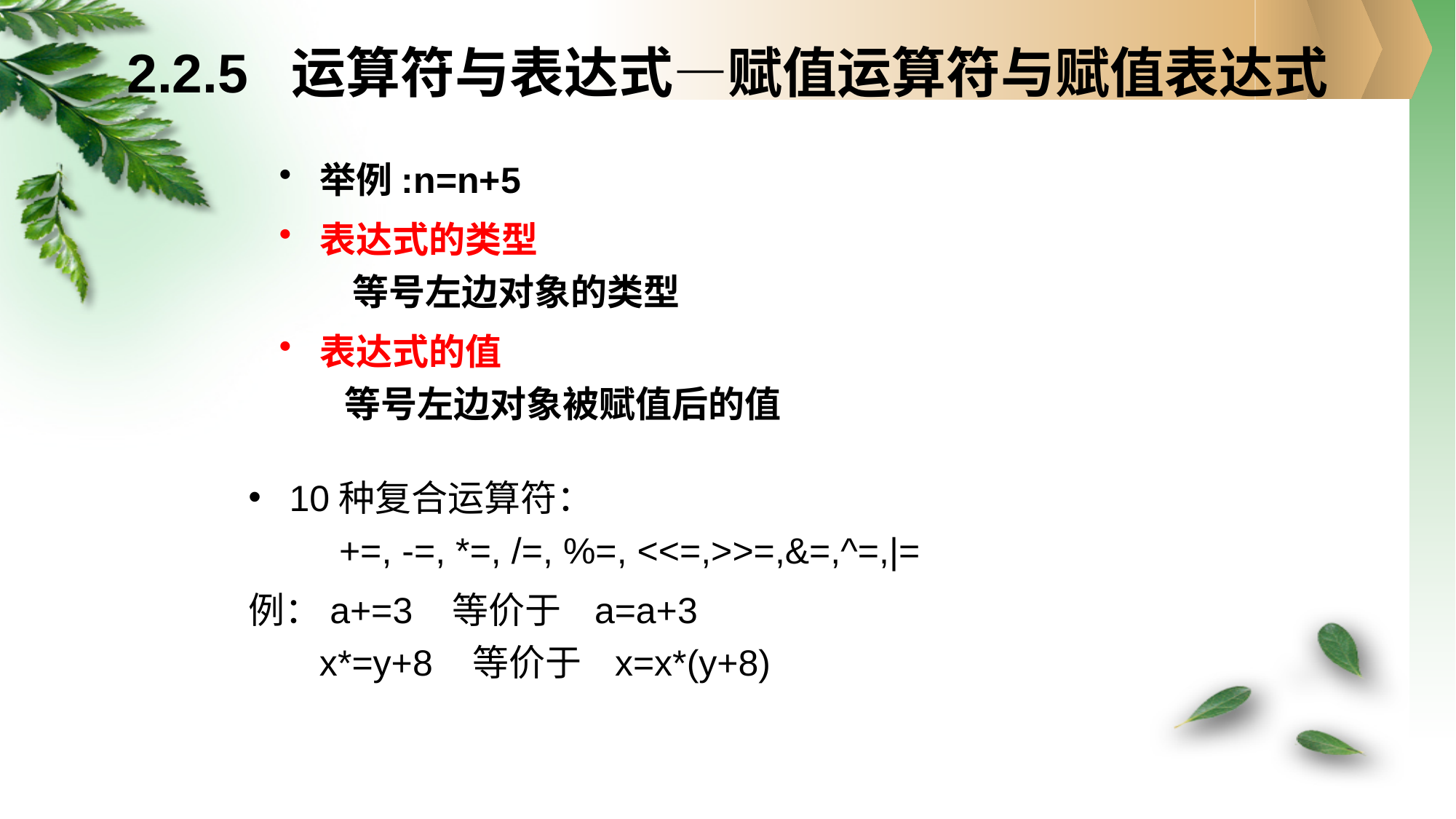

# 2.2.5  运算符与表达式—赋值运算符与赋值表达式
举例:n=n+5
表达式的类型
    等号左边对象的类型
表达式的值
   等号左边对象被赋值后的值
10种复合运算符：
     +=, -=, *=, /=, %=, <<=,>>=,&=,^=,|=
例：a+=3   等价于   a=a+3
       x*=y+8   等价于   x=x*(y+8)